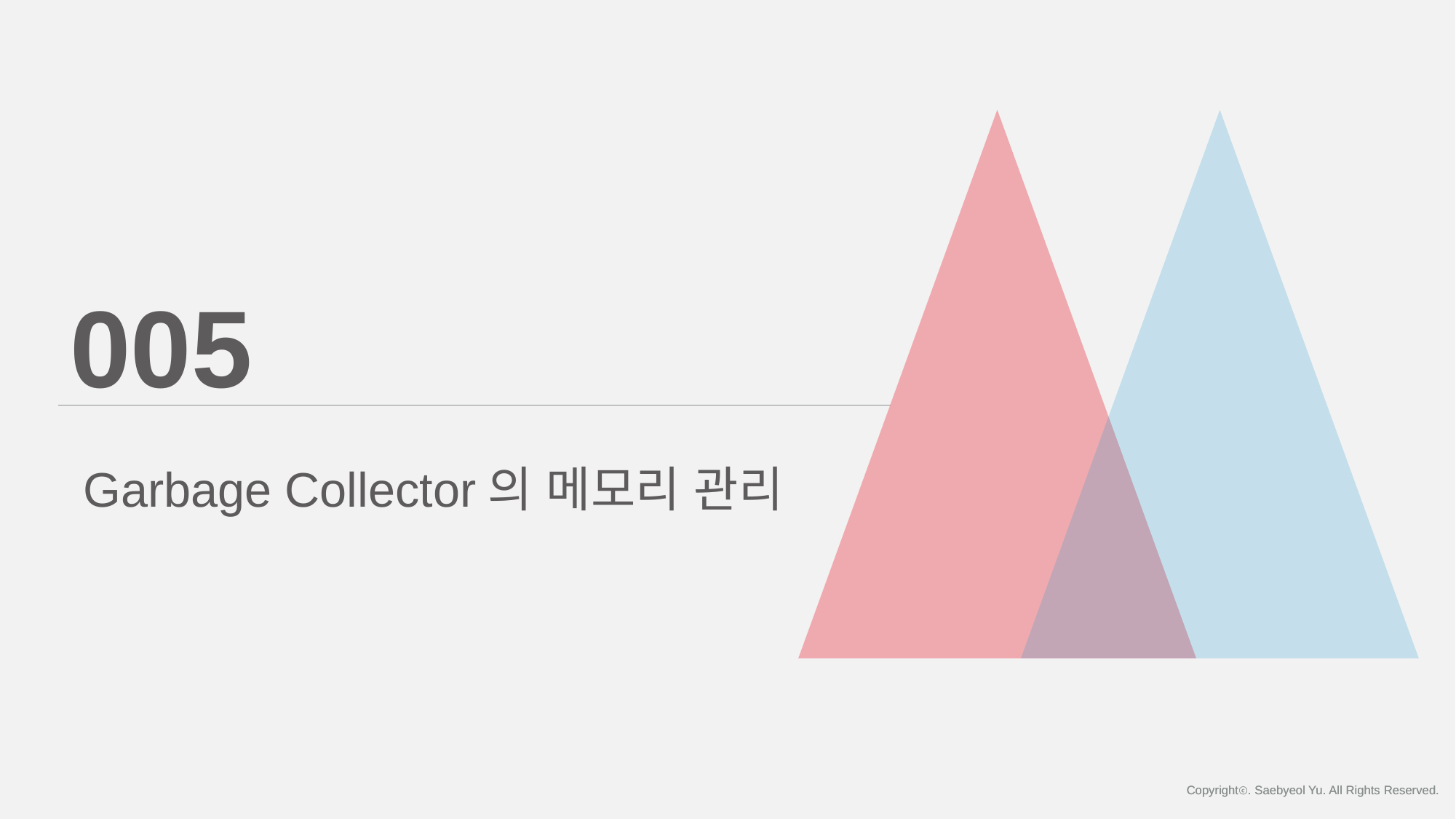

005
Garbage Collector의 메모리 관리
Copyrightⓒ. Saebyeol Yu. All Rights Reserved.